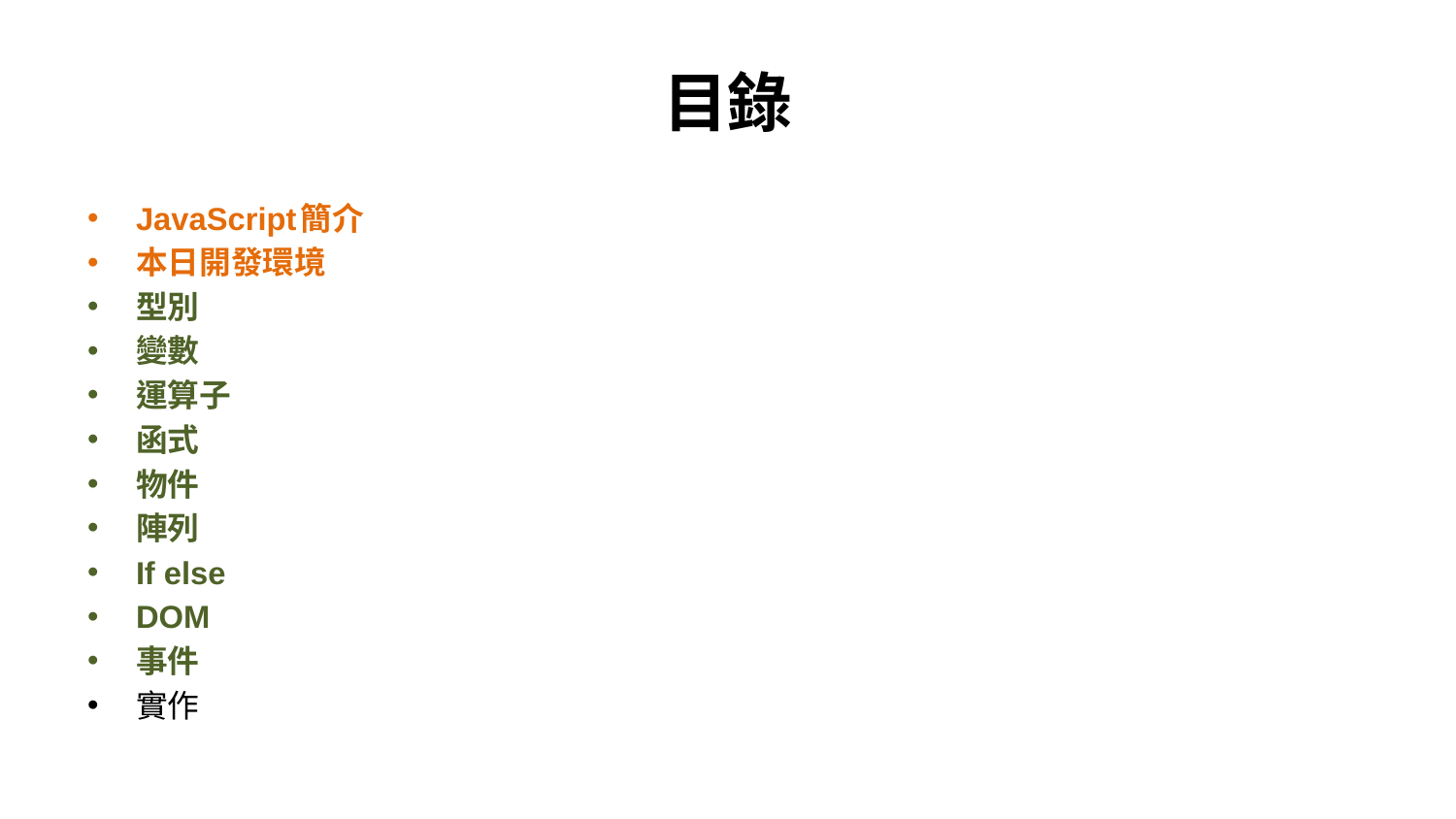

# 目錄
JavaScript簡介
本日開發環境
型別
變數
運算子
函式
物件
陣列
If else
DOM
事件
實作